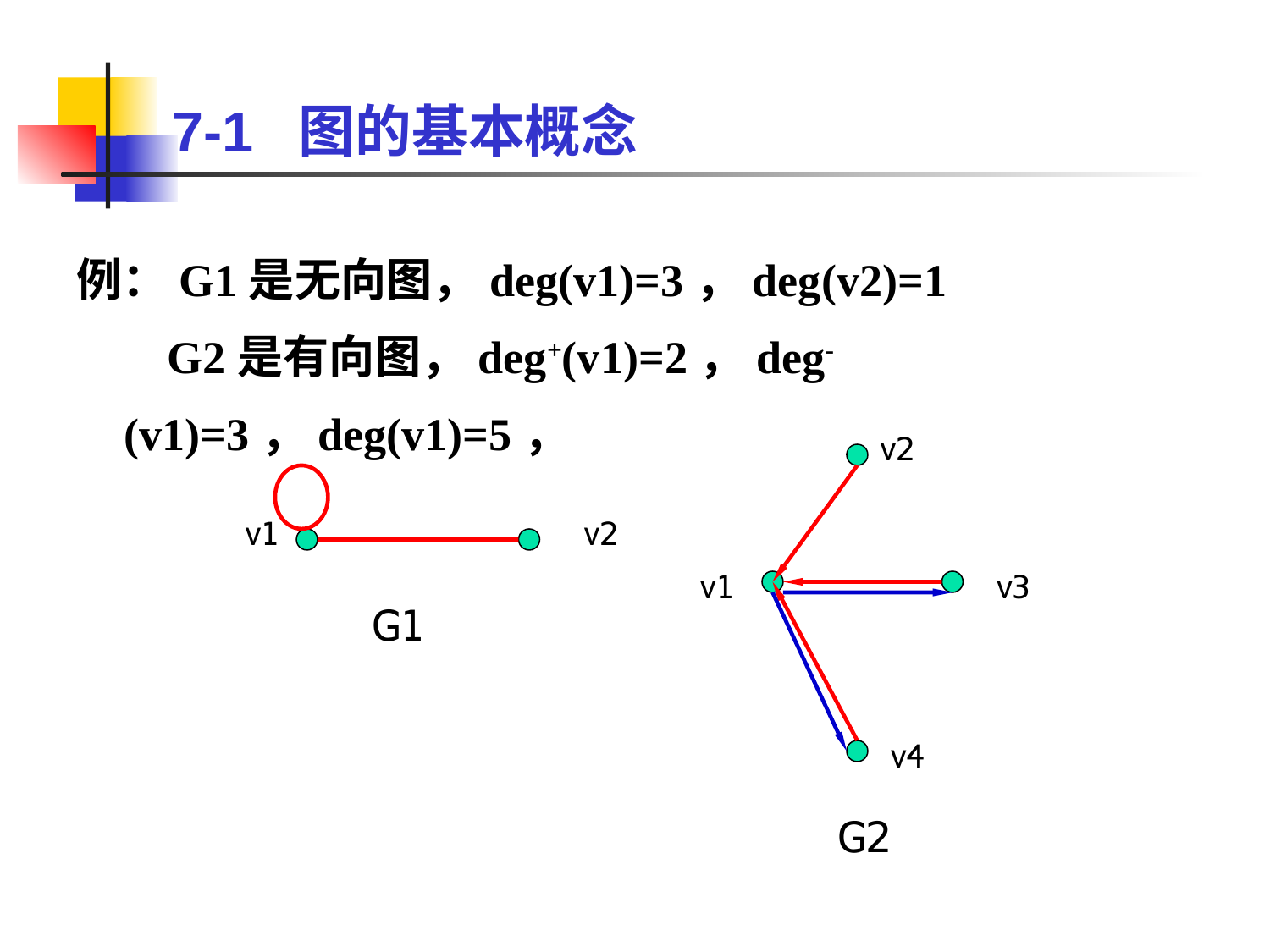

# 7-1  图的基本概念
例：G1是无向图，deg(v1)=3，deg(v2)=1
        G2是有向图，deg+(v1)=2，deg-(v1)=3，deg(v1)=5，

v2

v1
v3

v4

G2

v1
v2

G1
13